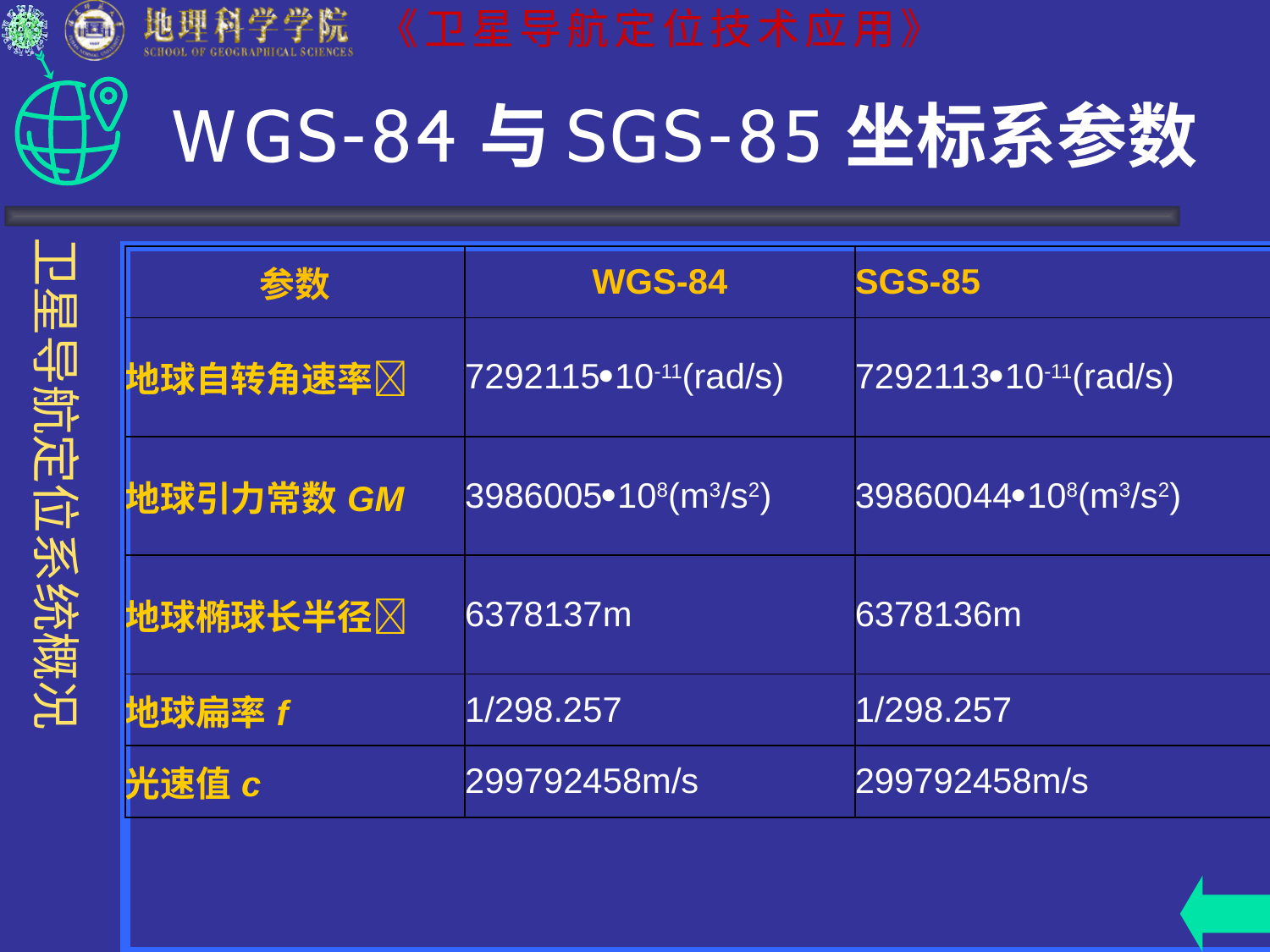

# WGS-84与SGS-85坐标系参数
| 参数 | WGS-84 | SGS-85 |
| --- | --- | --- |
| 地球自转角速率ω | 7292115•10-11(rad/s) | 7292113•10-11(rad/s) |
| 地球引力常数GM | 3986005•108(m3/s2) | 39860044•108(m3/s2) |
| 地球椭球长半径α | 6378137m | 6378136m |
| 地球扁率f | 1/298.257 | 1/298.257 |
| 光速值c | 299792458m/s | 299792458m/s |